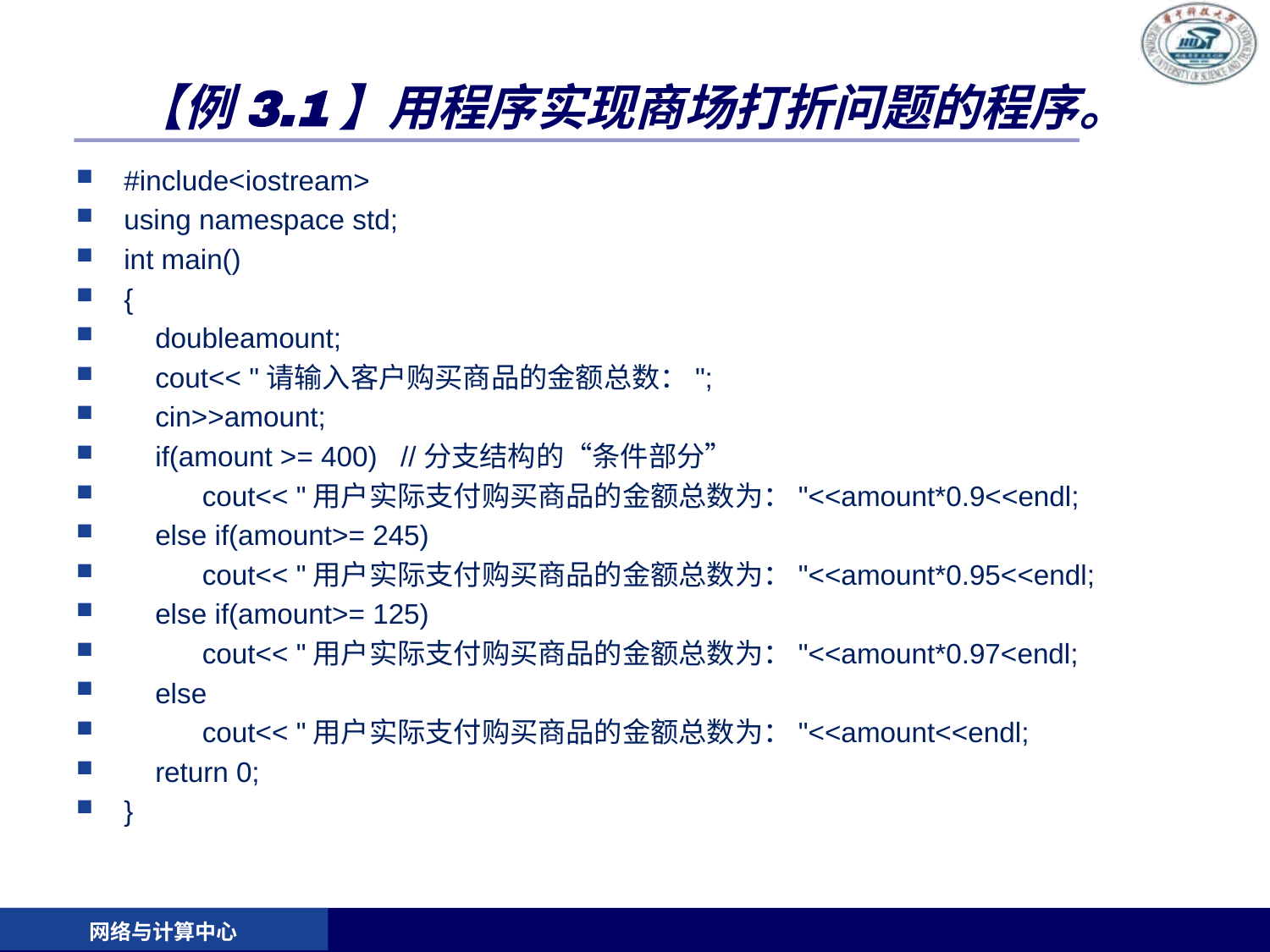

# 【例3.1】用程序实现商场打折问题的程序。
#include<iostream>
using namespace std;
int main()
{
    doubleamount;
    cout<< "请输入客户购买商品的金额总数：";
    cin>>amount;
    if(amount >= 400)   //分支结构的“条件部分”
          cout<< "用户实际支付购买商品的金额总数为："<<amount*0.9<<endl;
    else if(amount>= 245)
          cout<< "用户实际支付购买商品的金额总数为："<<amount*0.95<<endl;
    else if(amount>= 125)
          cout<< "用户实际支付购买商品的金额总数为："<<amount*0.97<endl;
    else
          cout<< "用户实际支付购买商品的金额总数为："<<amount<<endl;
    return 0;
}

网络与计算中心